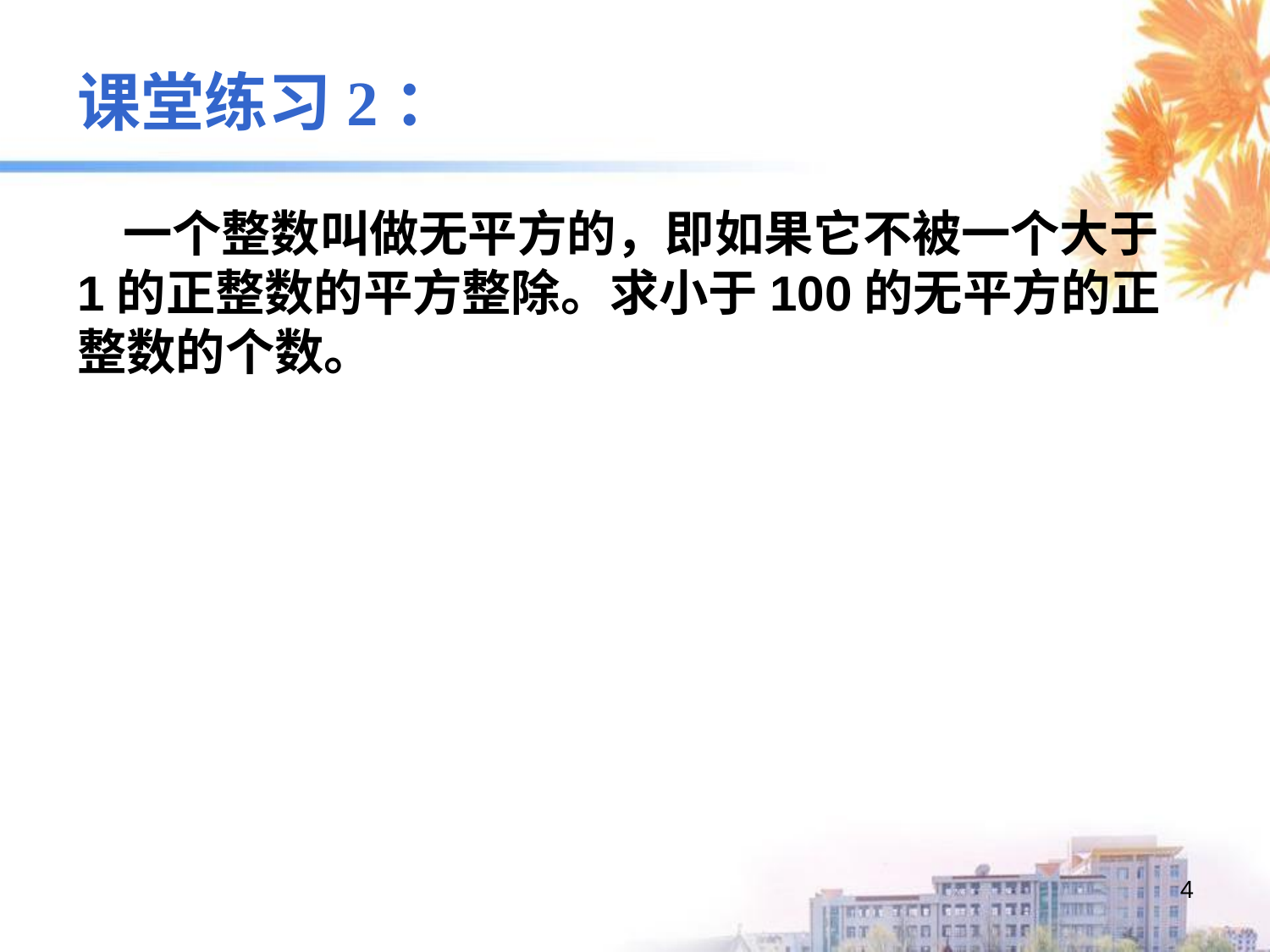

课堂练习2：
   一个整数叫做无平方的，即如果它不被一个大于1的正整数的平方整除。求小于100的无平方的正整数的个数。
4